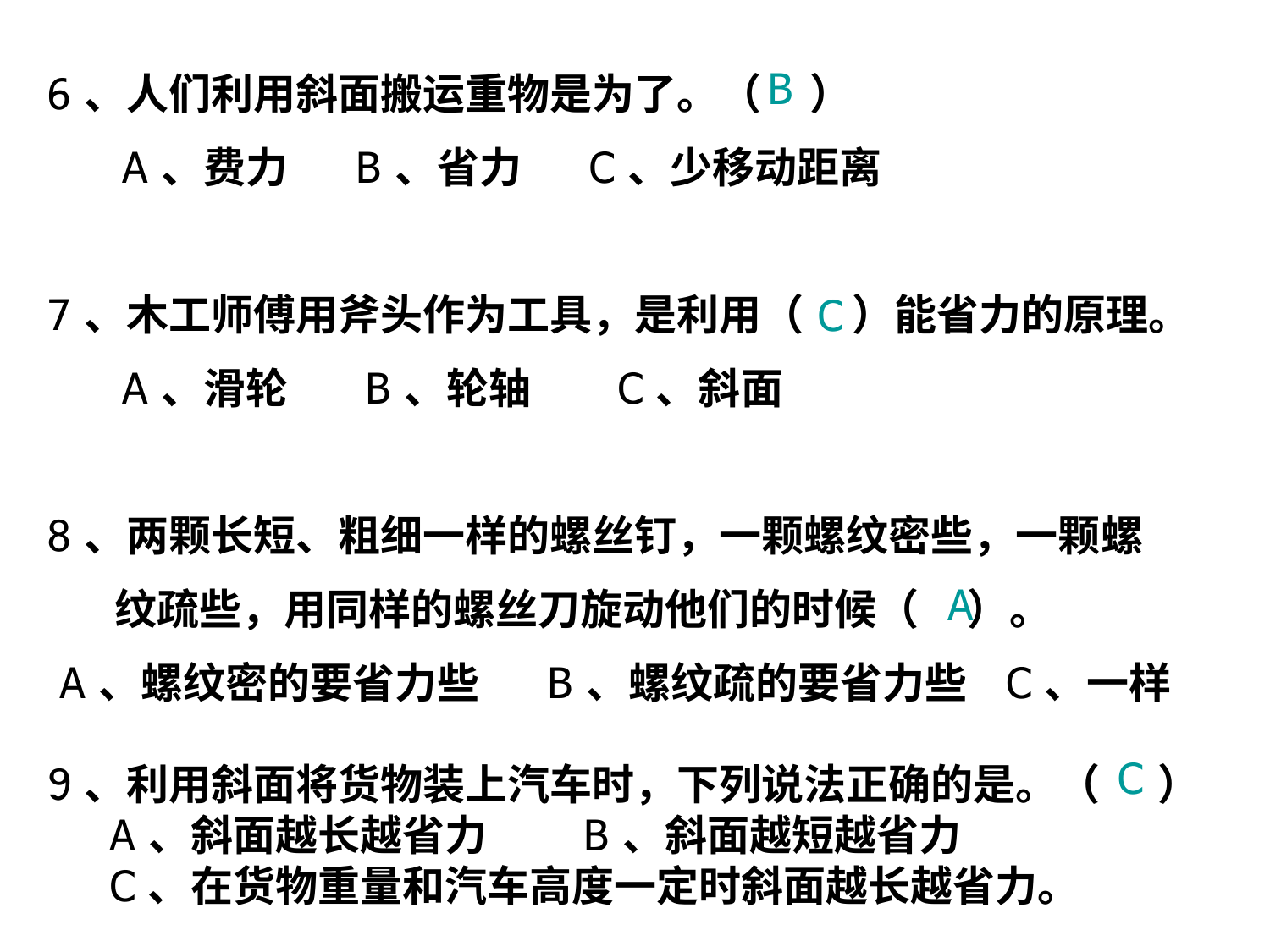

6、人们利用斜面搬运重物是为了。（     ）
      A、费力      B、省力      C、少移动距离

7、木工师傅用斧头作为工具，是利用（     ）能省力的原理。
      A、滑轮       B、轮轴        C、斜面

8、两颗长短、粗细一样的螺丝钉，一颗螺纹密些，一颗螺
      纹疏些，用同样的螺丝刀旋动他们的时候（     ）。
 A、螺纹密的要省力些      B、螺纹疏的要省力些   C、一样

9、利用斜面将货物装上汽车时，下列说法正确的是。（      ）
     A、斜面越长越省力         B、斜面越短越省力
     C、在货物重量和汽车高度一定时斜面越长越省力。
B
C
A
C